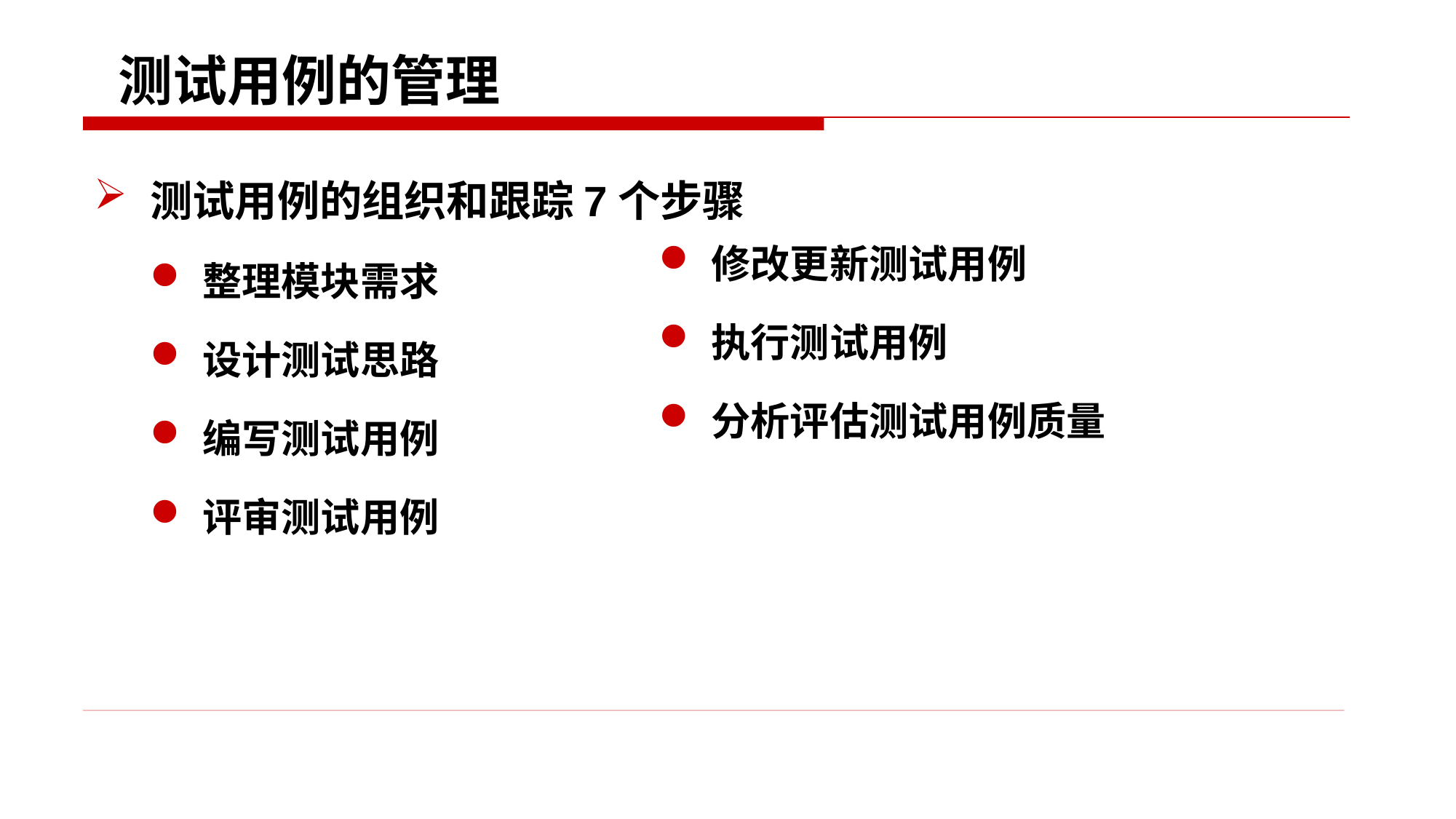

# 测试用例的管理
测试用例的组织和跟踪7个步骤
整理模块需求
设计测试思路
编写测试用例
评审测试用例

修改更新测试用例
执行测试用例
分析评估测试用例质量